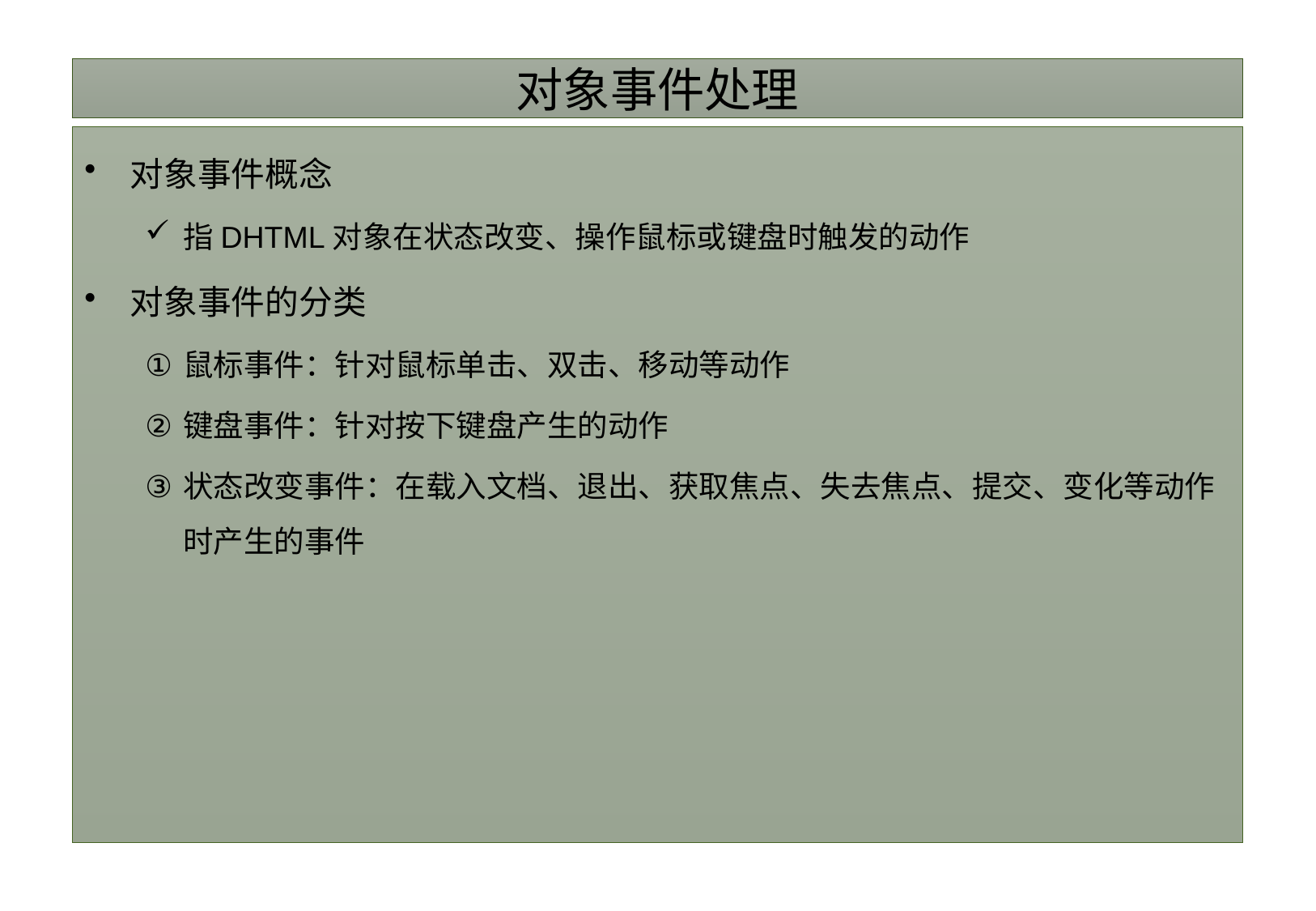

# 对象事件处理
对象事件概念
指DHTML对象在状态改变、操作鼠标或键盘时触发的动作
对象事件的分类
鼠标事件：针对鼠标单击、双击、移动等动作
键盘事件：针对按下键盘产生的动作
状态改变事件：在载入文档、退出、获取焦点、失去焦点、提交、变化等动作时产生的事件